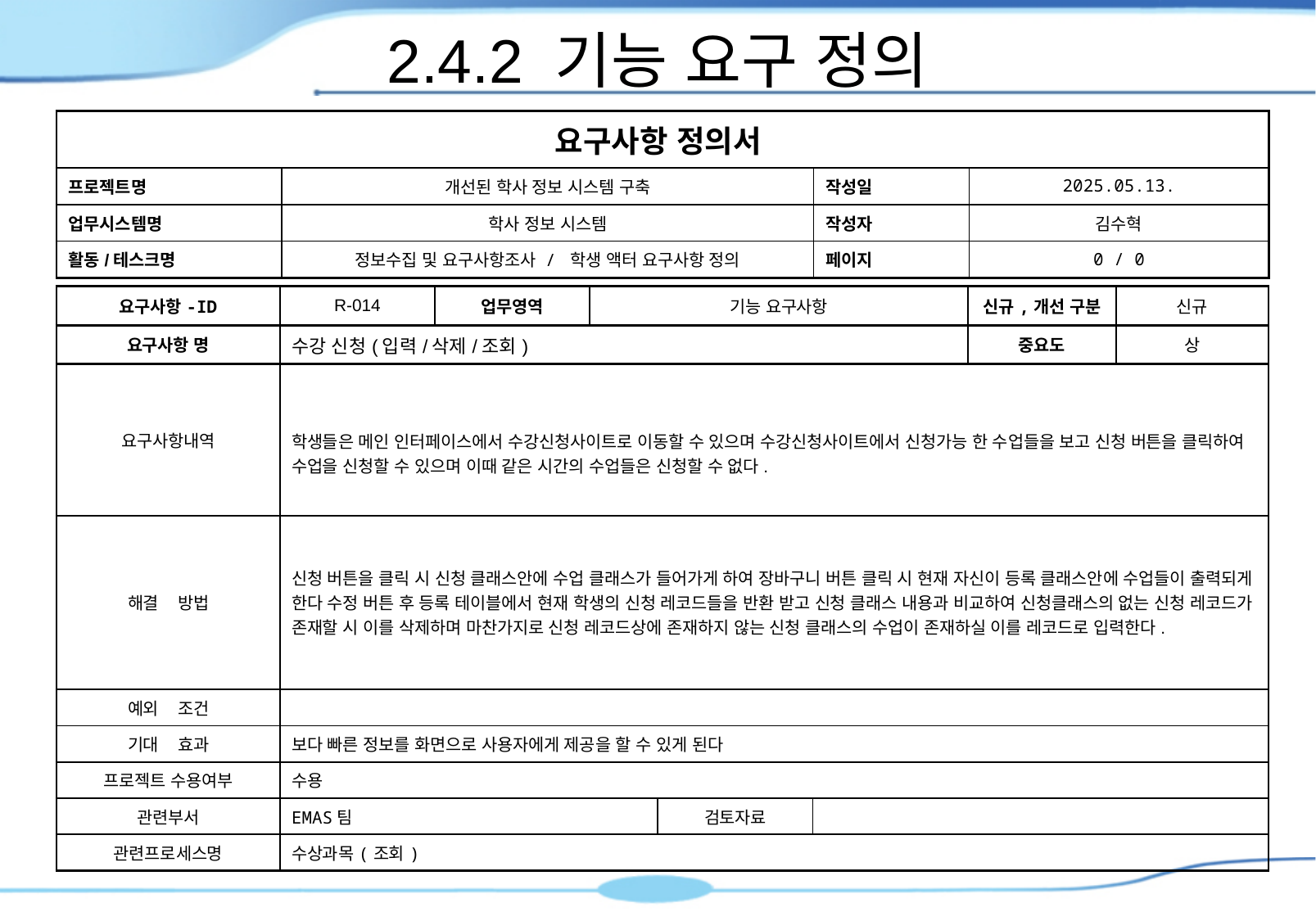

2.4.2 기능 요구 정의
| 요구사항 정의서 |  |  |  |
| --- | --- | --- | --- |
| 프로젝트명 | 개선된 학사 정보 시스템 구축 | 작성일 | 2025.05.13. |
| 업무시스템명 | 학사 정보 시스템 | 작성자 | 김수혁 |
| 활동/테스크명 | 정보수집 및 요구사항조사 / 학생 액터 요구사항 정의 | 페이지 | 0 / 0 |
| 요구사항-ID | R-014 | 업무영역 | 기능 요구사항 |  |  | 신규,개선 구분 | 신규 |
| --- | --- | --- | --- | --- | --- | --- | --- |
| 요구사항 명 | 수강 신청(입력/삭제/조회) |  |  |  |  | 중요도 | 상 |
| 요구사항내역 | 학생들은 메인 인터페이스에서 수강신청사이트로 이동할 수 있으며 수강신청사이트에서 신청가능 한 수업들을 보고 신청 버튼을 클릭하여 수업을 신청할 수 있으며 이때 같은 시간의 수업들은 신청할 수 없다. |  |  |  |  |  |  |
| 해결 방법 | 신청 버튼을 클릭 시 신청 클래스안에 수업 클래스가 들어가게 하여 장바구니 버튼 클릭 시 현재 자신이 등록 클래스안에 수업들이 출력되게 한다 수정 버튼 후 등록 테이블에서 현재 학생의 신청 레코드들을 반환 받고 신청 클래스 내용과 비교하여 신청클래스의 없는 신청 레코드가 존재할 시 이를 삭제하며 마찬가지로 신청 레코드상에 존재하지 않는 신청 클래스의 수업이 존재하실 이를 레코드로 입력한다. |  |  |  |  |  |  |
| 예외 조건 |  |  |  |  |  |  |  |
| 기대 효과 | 보다 빠른 정보를 화면으로 사용자에게 제공을 할 수 있게 된다 |  |  |  |  |  |  |
| 프로젝트 수용여부 | 수용 |  |  |  |  |  |  |
| 관련부서 | EMAS팀 |  |  | 검토자료 |  |  |  |
| 관련프로세스명 | 수상과목(조회) |  |  |  |  |  |  |